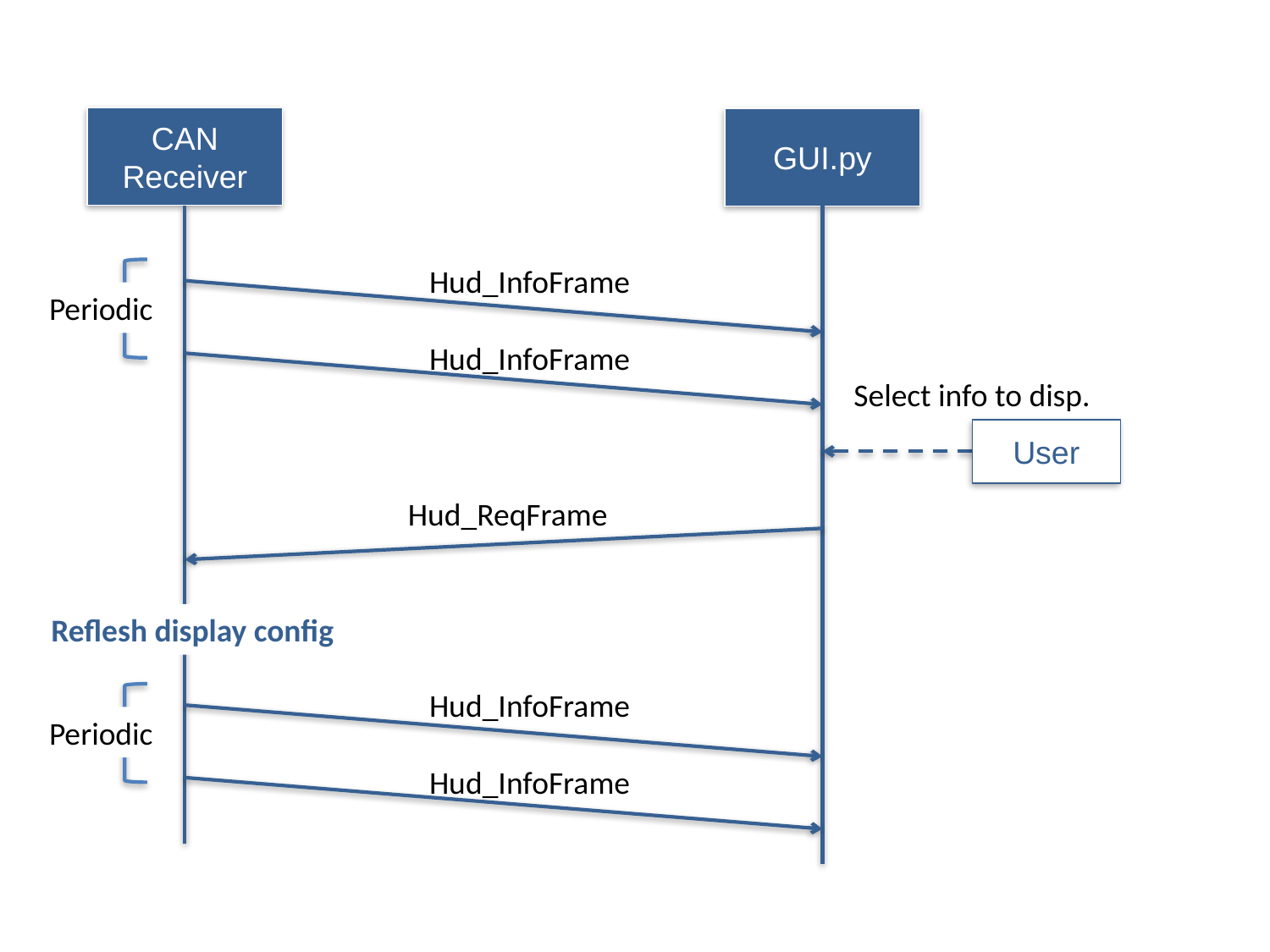

記載内容：
シーケンス図
CAN Receiver
GUI.py
Hud_InfoFrame

Periodic
Hud_InfoFrame
Select info to disp.
User
Hud_ReqFrame
Reflesh display config
Hud_InfoFrame

Periodic
Hud_InfoFrame